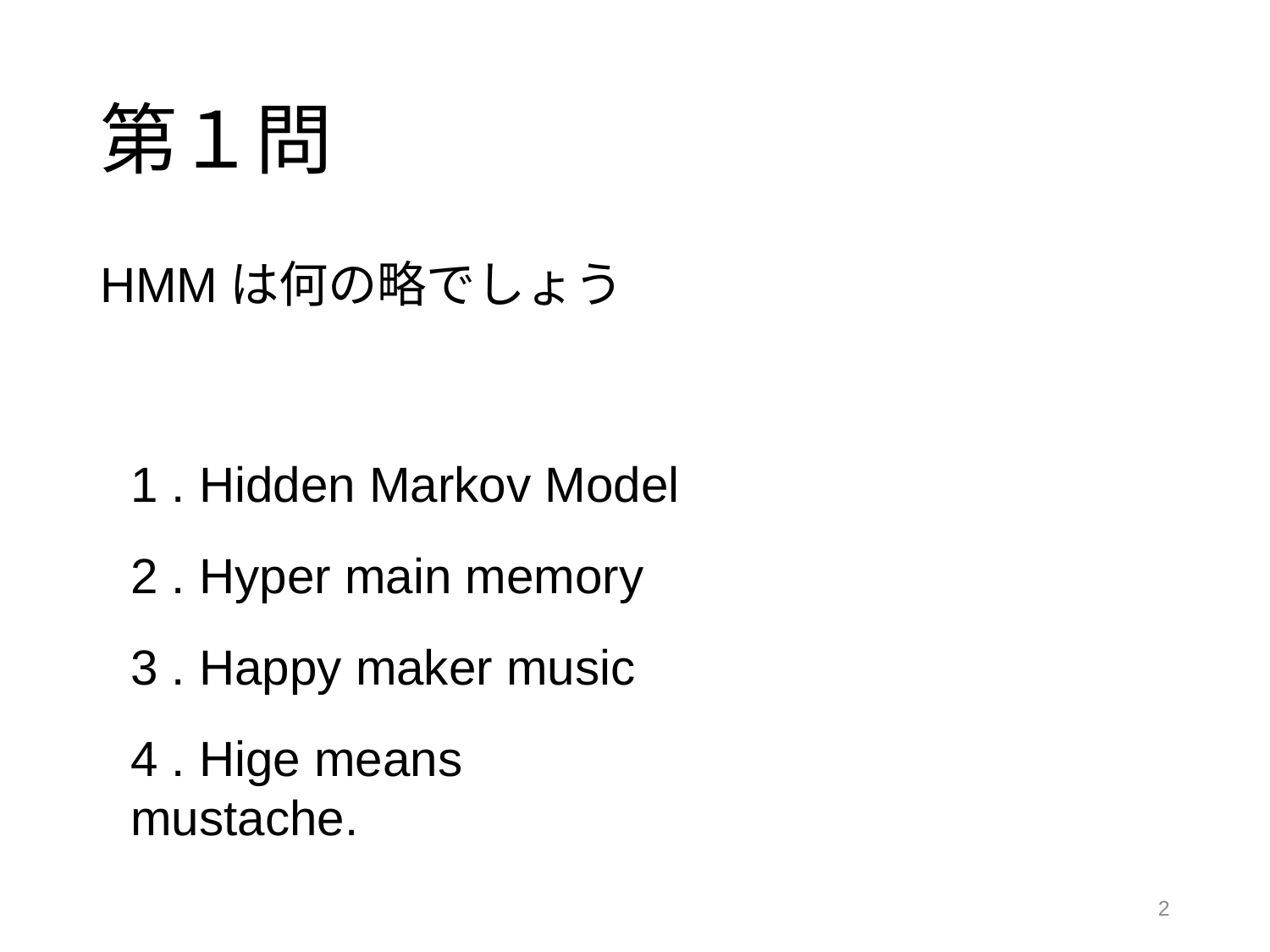

# 第１問
HMMは何の略でしょう

1 . Hidden Markov Model
2 . Hyper main memory
3 . Happy maker music
4 . Hige means mustache.
2